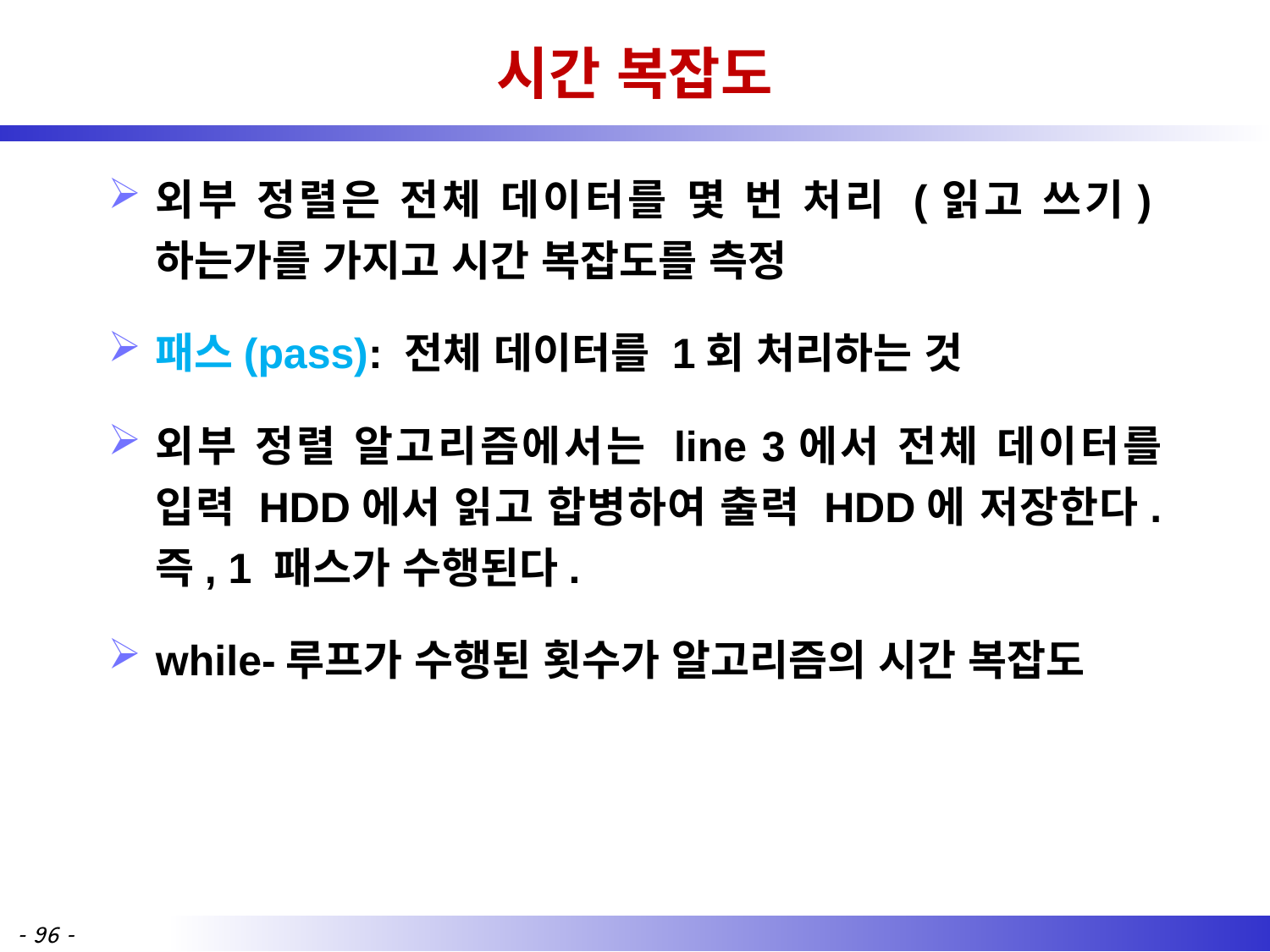

# 시간 복잡도
외부 정렬은 전체 데이터를 몇 번 처리 (읽고 쓰기)하는가를 가지고 시간 복잡도를 측정
패스(pass): 전체 데이터를 1회 처리하는 것
외부 정렬 알고리즘에서는 line 3에서 전체 데이터를 입력 HDD에서 읽고 합병하여 출력 HDD에 저장한다. 즉, 1 패스가 수행된다.
while-루프가 수행된 횟수가 알고리즘의 시간 복잡도
- 96 -